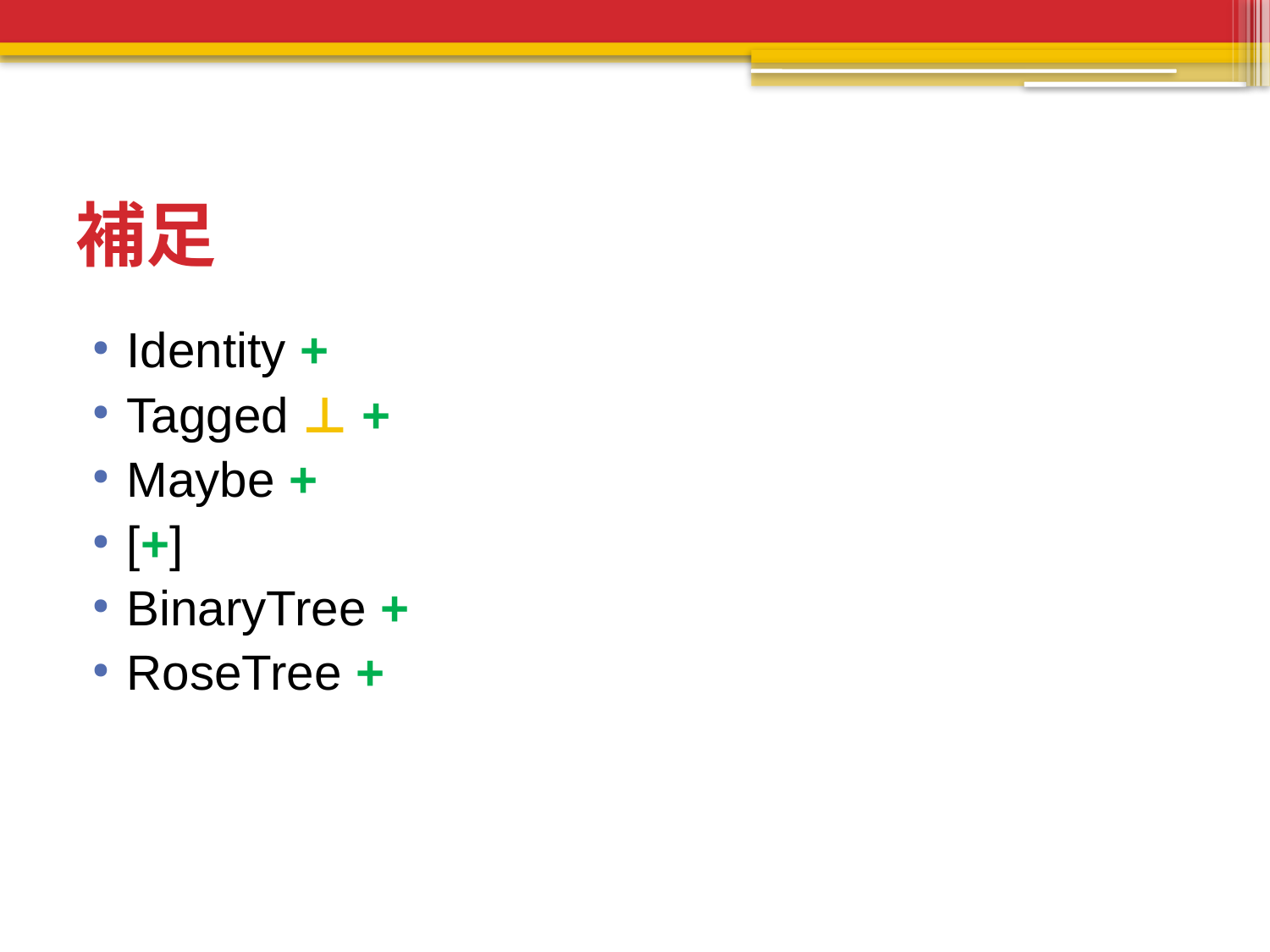

# 補足
Identity +
Tagged ⊥ +
Maybe +
[+]
BinaryTree +
RoseTree +